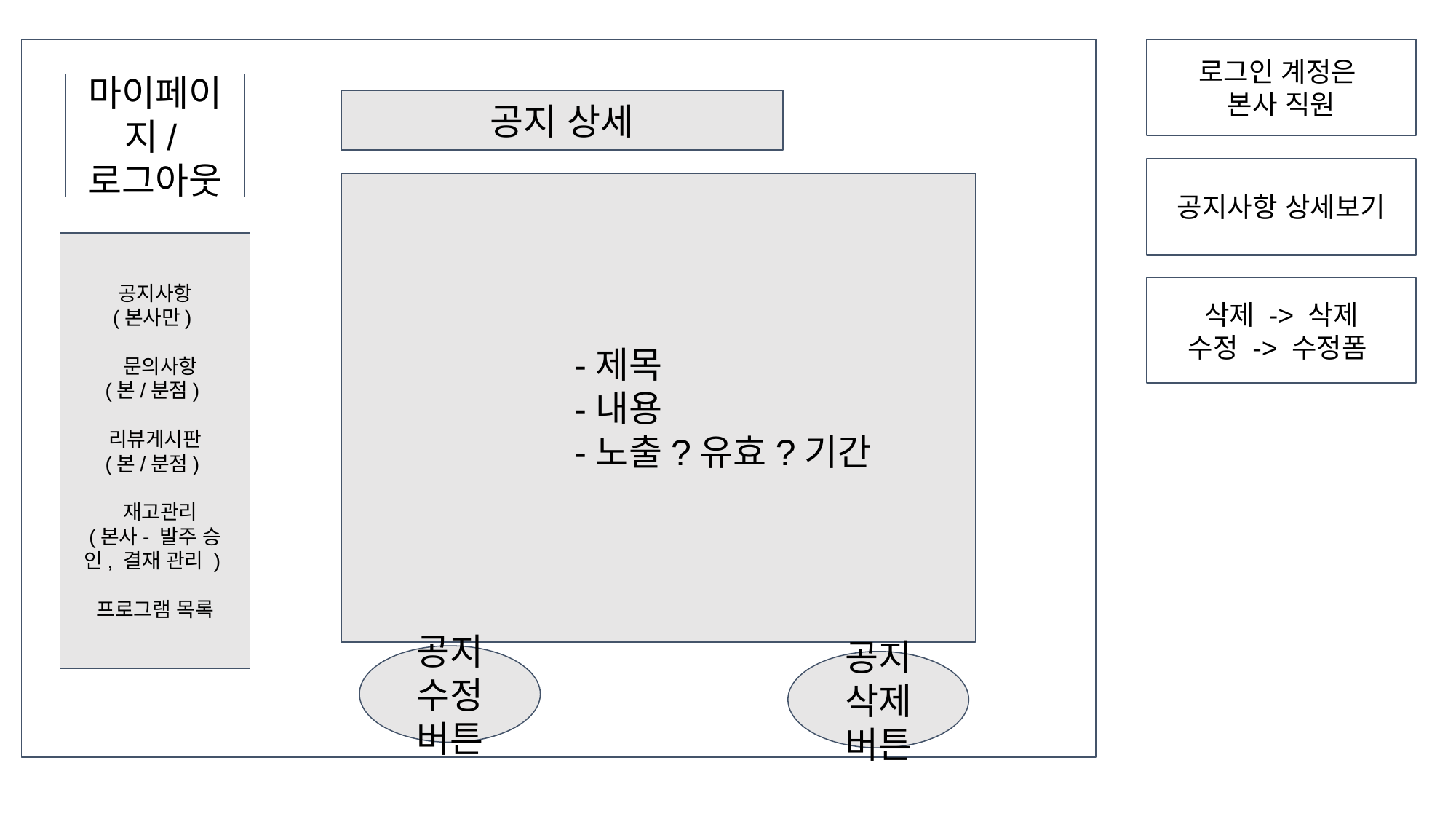

로그인 계정은
본사 직원
마이페이지/로그아웃
공지 상세
공지사항 상세보기
-제목
-내용
-노출?유효?기간
공지사항
(본사만)

 문의사항
(본/분점)

리뷰게시판
(본/분점)

 재고관리
(본사- 발주 승인, 결재 관리 )

프로그램 목록
삭제 -> 삭제
수정 -> 수정폼
공지
수정
버튼
공지
삭제
버튼